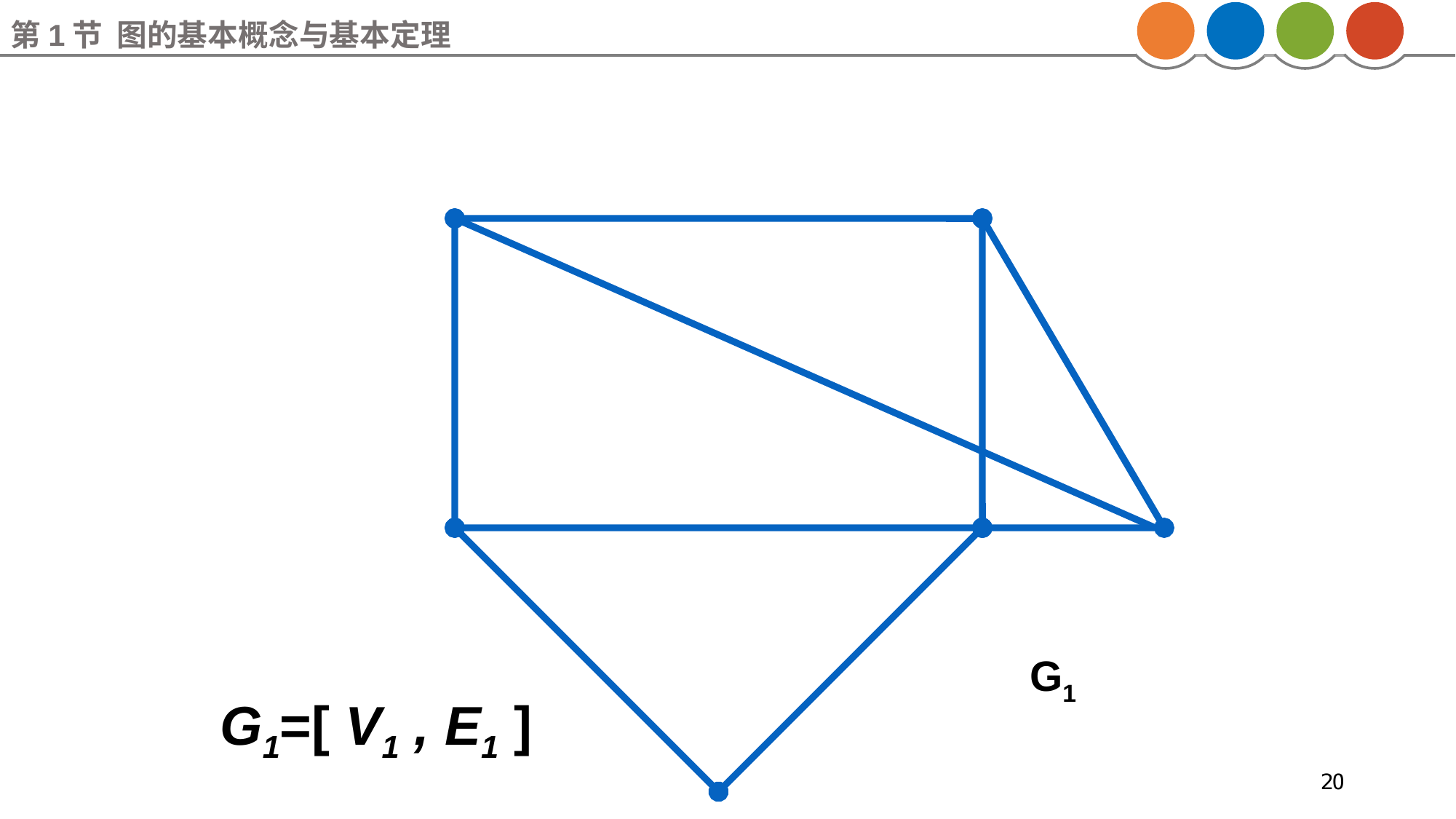

第1节  图的基本概念与基本定理

G1
G1=[ V1 , E1 ]
20